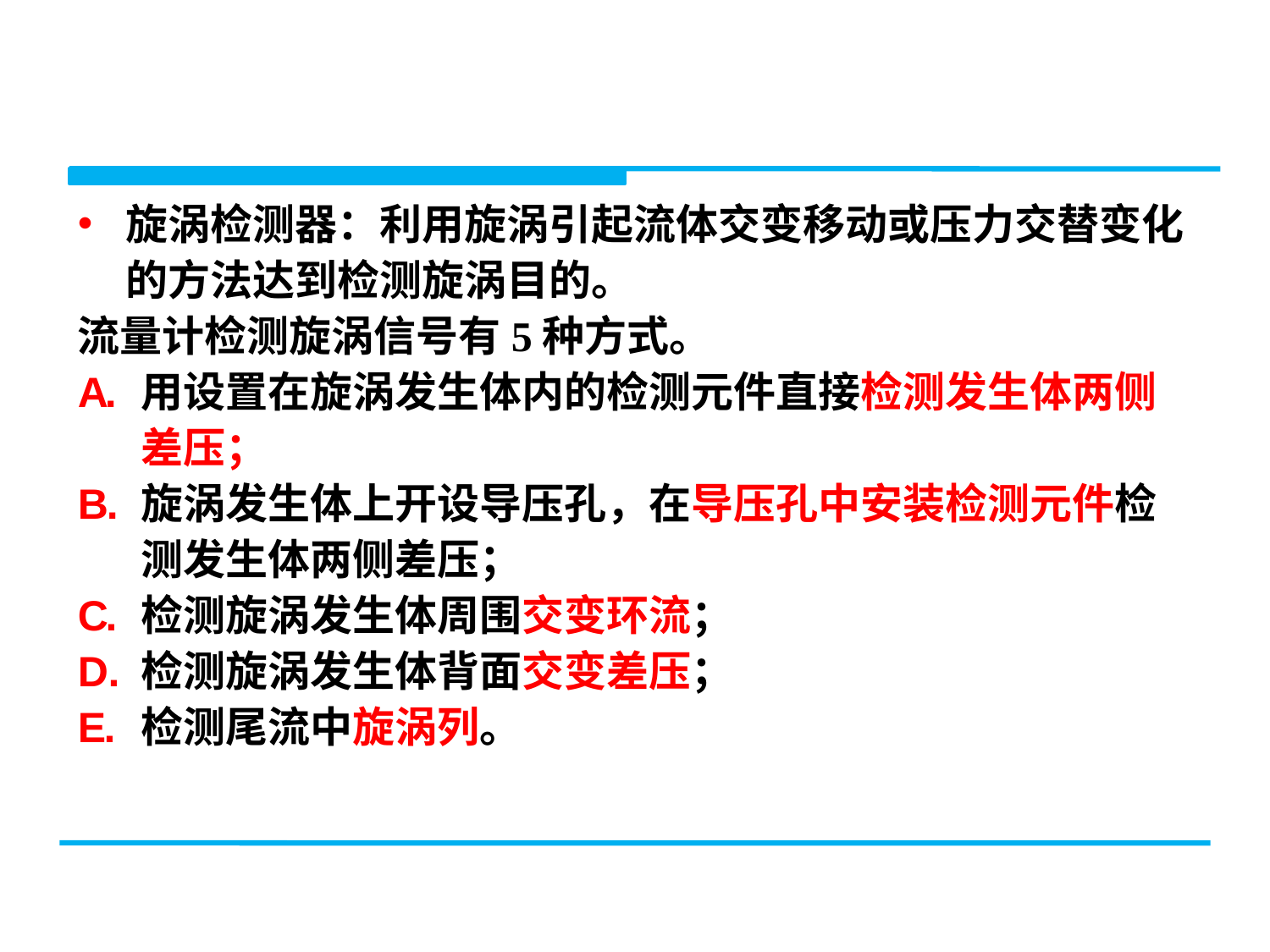

旋涡检测器：利用旋涡引起流体交变移动或压力交替变化的方法达到检测旋涡目的。
流量计检测旋涡信号有5种方式。
用设置在旋涡发生体内的检测元件直接检测发生体两侧差压；
旋涡发生体上开设导压孔，在导压孔中安装检测元件检测发生体两侧差压；
检测旋涡发生体周围交变环流；
检测旋涡发生体背面交变差压；
检测尾流中旋涡列。